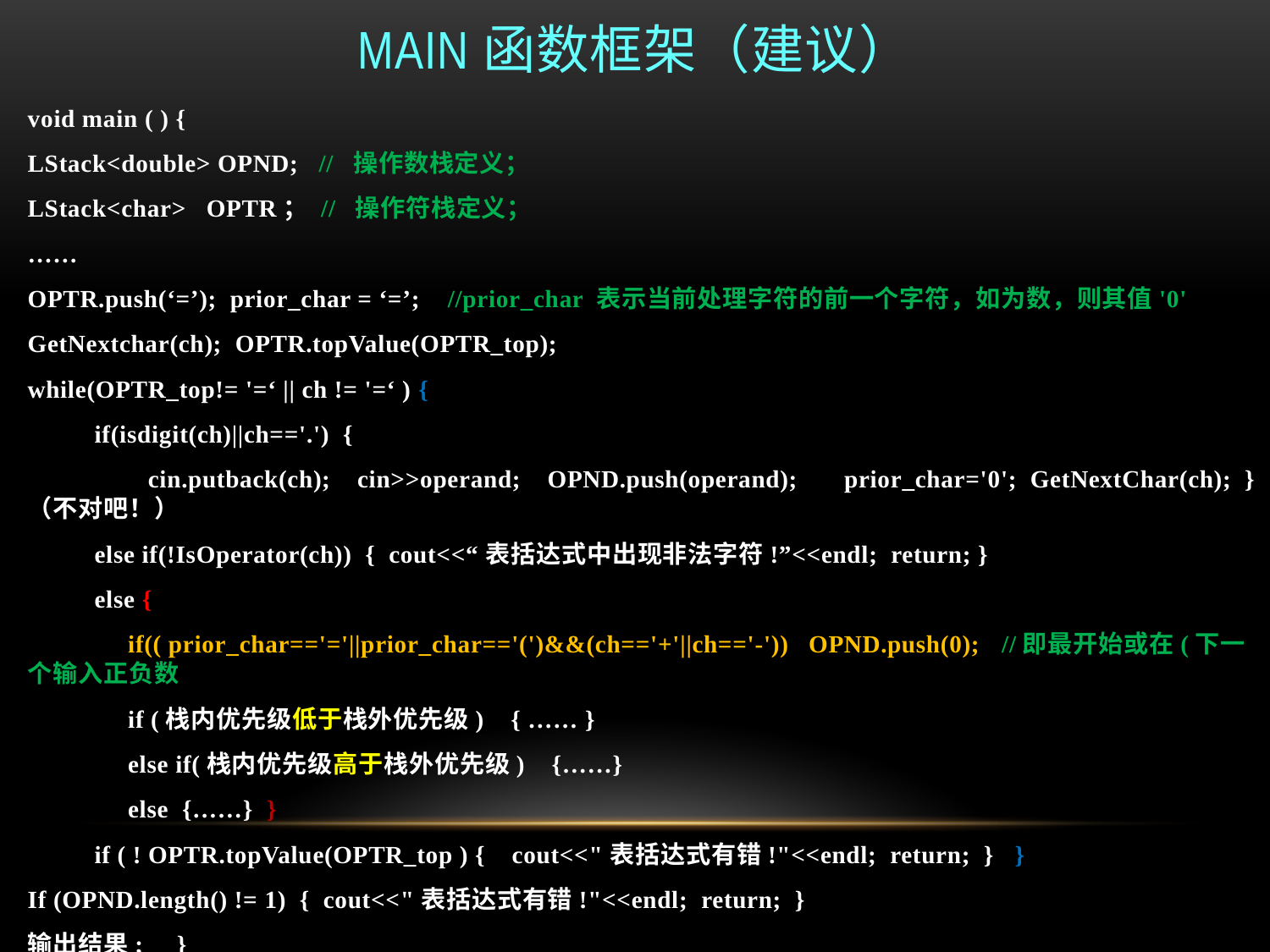

# Main函数框架（建议）
void main ( ) {
LStack<double> OPND;   //  操作数栈定义；
LStack<char>   OPTR； //  操作符栈定义；
……
OPTR.push(‘=’);  prior_char = ‘=’;    //prior_char 表示当前处理字符的前一个字符，如为数，则其值'0'
GetNextchar(ch);  OPTR.topValue(OPTR_top);
while(OPTR_top!= '=‘ || ch != '=‘ ) {
          if(isdigit(ch)||ch=='.')  {
                  cin.putback(ch);    cin>>operand;    OPND.push(operand);       prior_char='0';  GetNextChar(ch);  }（不对吧！）
          else if(!IsOperator(ch))  {  cout<<“表括达式中出现非法字符!”<<endl;  return; }
          else {
               if(( prior_char=='='||prior_char=='(')&&(ch=='+'||ch=='-'))   OPND.push(0);   //即最开始或在(下一个输入正负数
               if (栈内优先级低于栈外优先级)    { …… }
               else if(栈内优先级高于栈外优先级)    {……}
               else  {……}  }
          if ( ! OPTR.topValue(OPTR_top ) {    cout<<"表括达式有错!"<<endl;  return;  }   }
If (OPND.length() != 1)  {  cout<<"表括达式有错!"<<endl;  return;  }
输出结果;     }